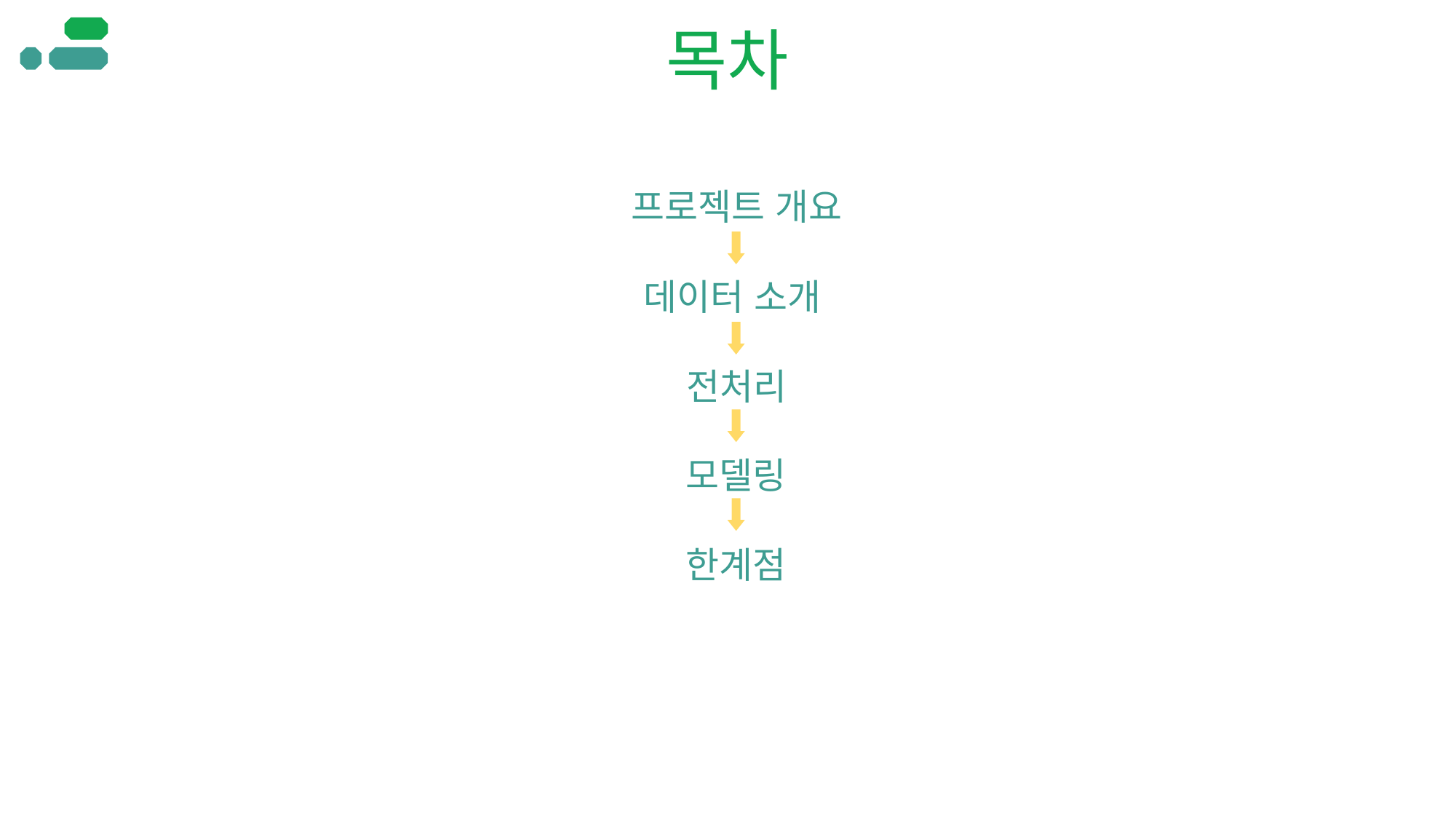

목차

프로젝트 개요

데이터 소개

전처리

모델링

한계점